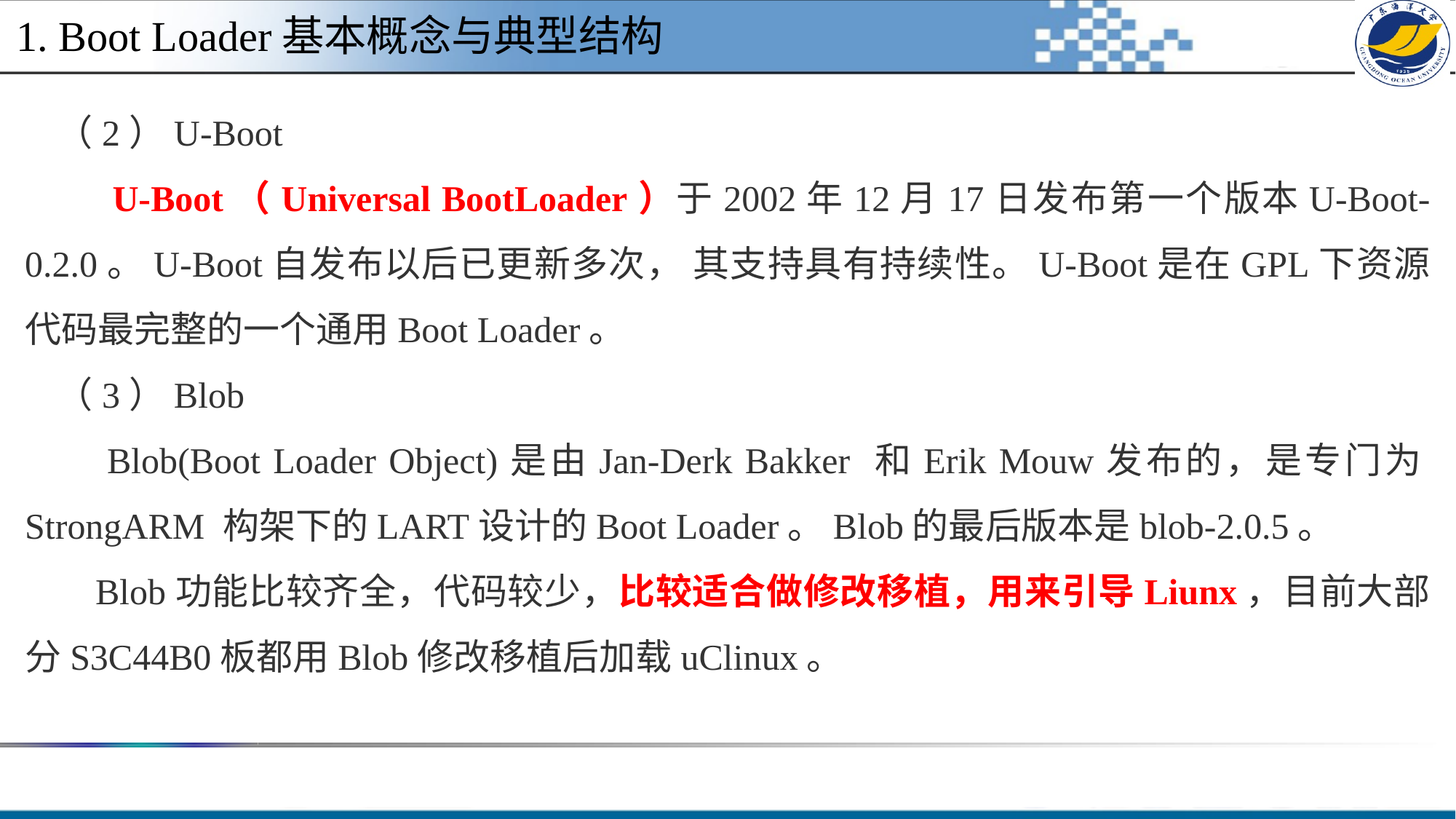

1. Boot Loader基本概念与典型结构
（2）U-Boot
        U-Boot（Universal BootLoader）于2002年12月17日发布第一个版本U-Boot-0.2.0。U-Boot自发布以后已更新多次， 其支持具有持续性。U-Boot是在GPL下资源代码最完整的一个通用Boot Loader。
（3）Blob
    Blob(Boot Loader Object)是由Jan-Derk Bakker 和Erik Mouw发布的，是专门为StrongARM 构架下的LART设计的Boot Loader。Blob的最后版本是blob-2.0.5。
    Blob功能比较齐全，代码较少，比较适合做修改移植，用来引导Liunx，目前大部分S3C44B0板都用Blob修改移植后加载uClinux。